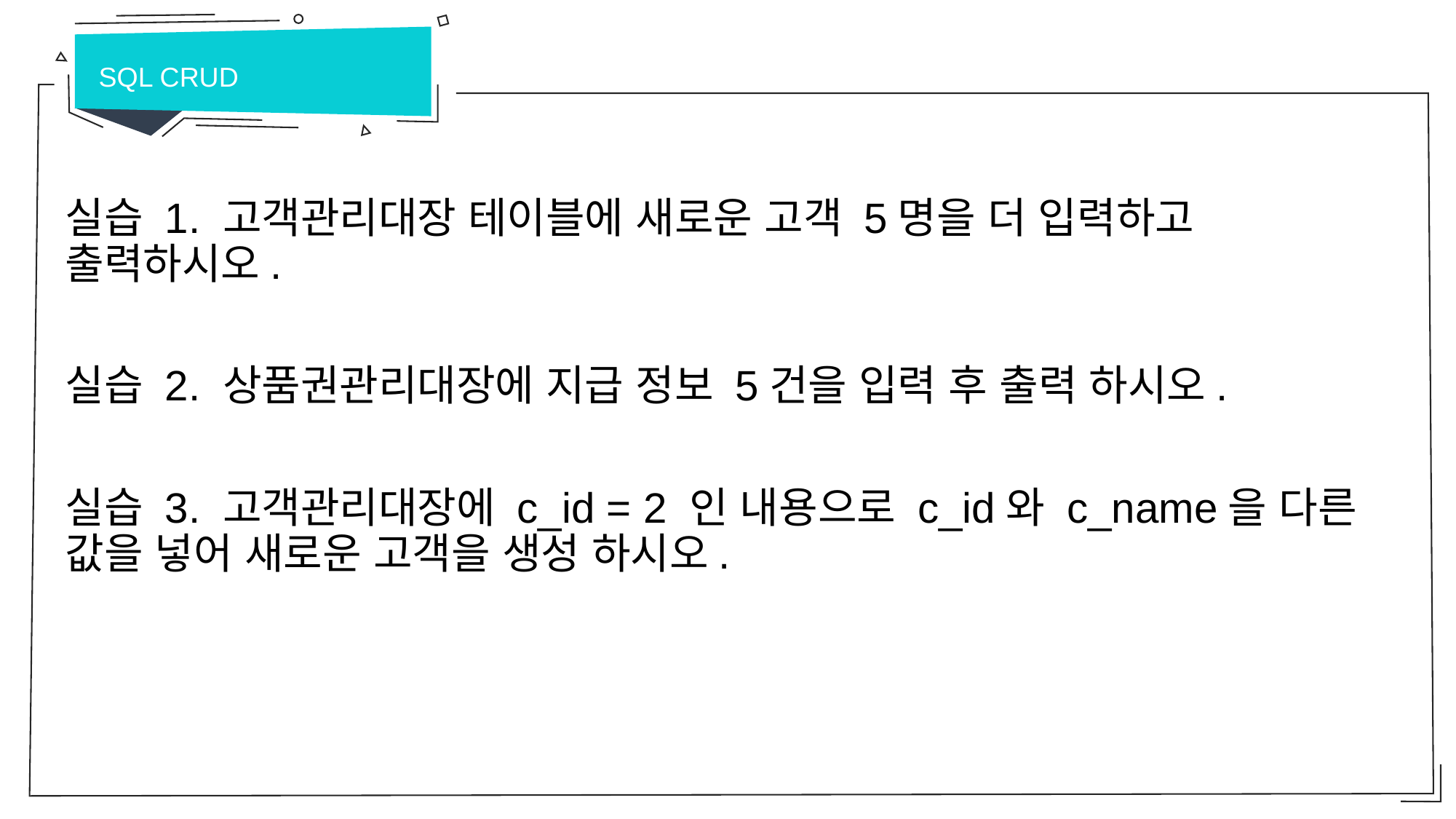

SQL CRUD
실습 1. 고객관리대장 테이블에 새로운 고객 5명을 더 입력하고 출력하시오.

실습 2. 상품권관리대장에 지급 정보 5건을 입력 후 출력 하시오.

실습 3. 고객관리대장에 c_id = 2 인 내용으로 c_id와 c_name을 다른 값을 넣어 새로운 고객을 생성 하시오.